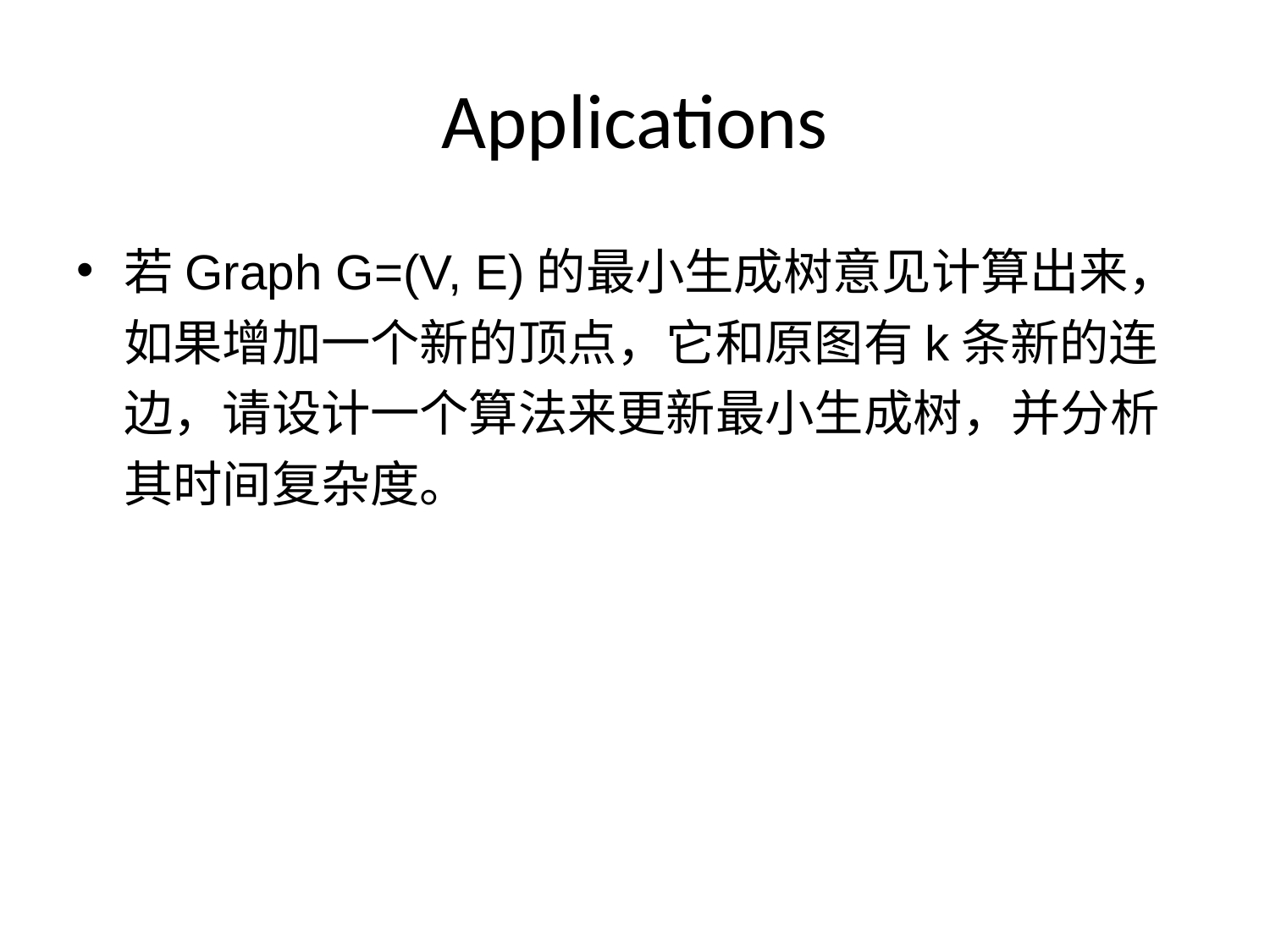

# Applications
若Graph G=(V, E)的最小生成树意见计算出来，如果增加一个新的顶点，它和原图有k条新的连边，请设计一个算法来更新最小生成树，并分析其时间复杂度。